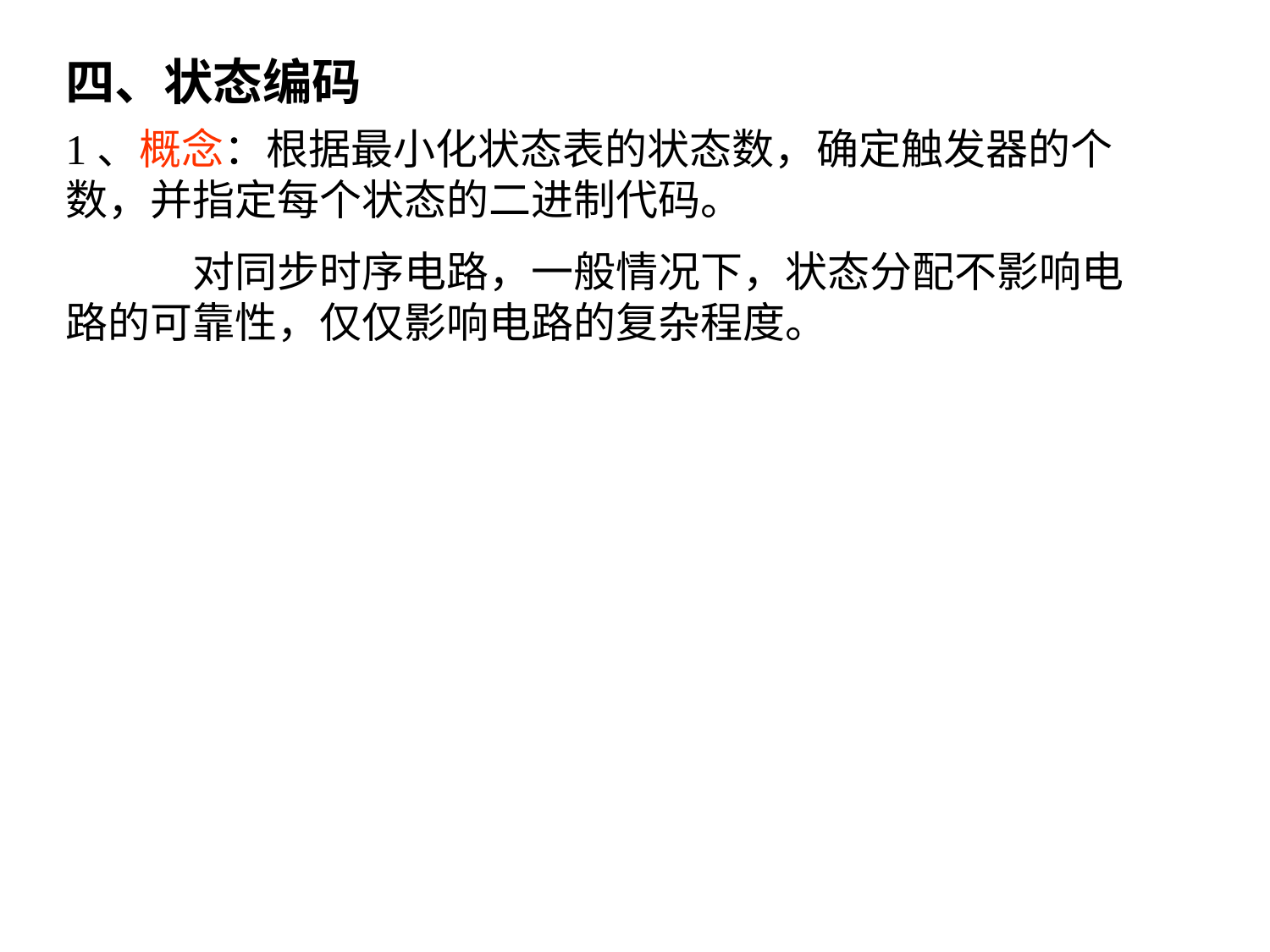

四、状态编码
1、概念：根据最小化状态表的状态数，确定触发器的个数，并指定每个状态的二进制代码。
	对同步时序电路，一般情况下，状态分配不影响电路的可靠性，仅仅影响电路的复杂程度。